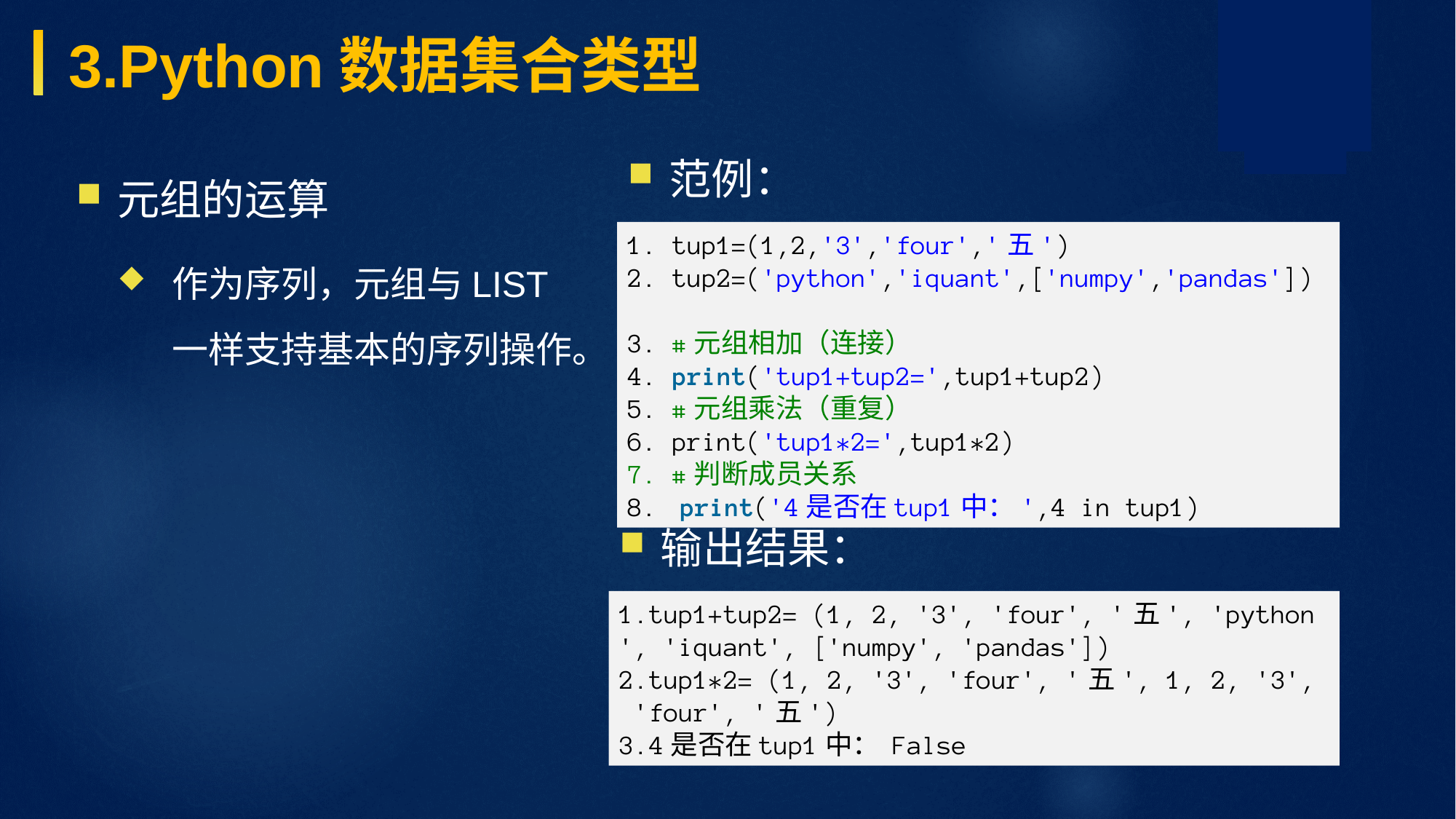

3.Python数据集合类型
范例：

元组的运算
作为序列，元组与list一样支持基本的序列操作。

1. tup1=(1,2,'3','four','五')    2. tup2=('python','iquant',['numpy','pandas'])    3. #元组相加（连接）    4. print('tup1+tup2=',tup1+tup2)    5. #元组乘法（重复）    6. print('tup1*2=',tup1*2)
7. #判断成员关系
8.  print('4是否在tup1中：',4 in tup1)
输出结果：

1.tup1+tup2= (1, 2, '3', 'four', '五', 'python', 'iquant', ['numpy', 'pandas'])
2.tup1*2= (1, 2, '3', 'four', '五', 1, 2, '3', 'four', '五')
3.4是否在tup1中： False